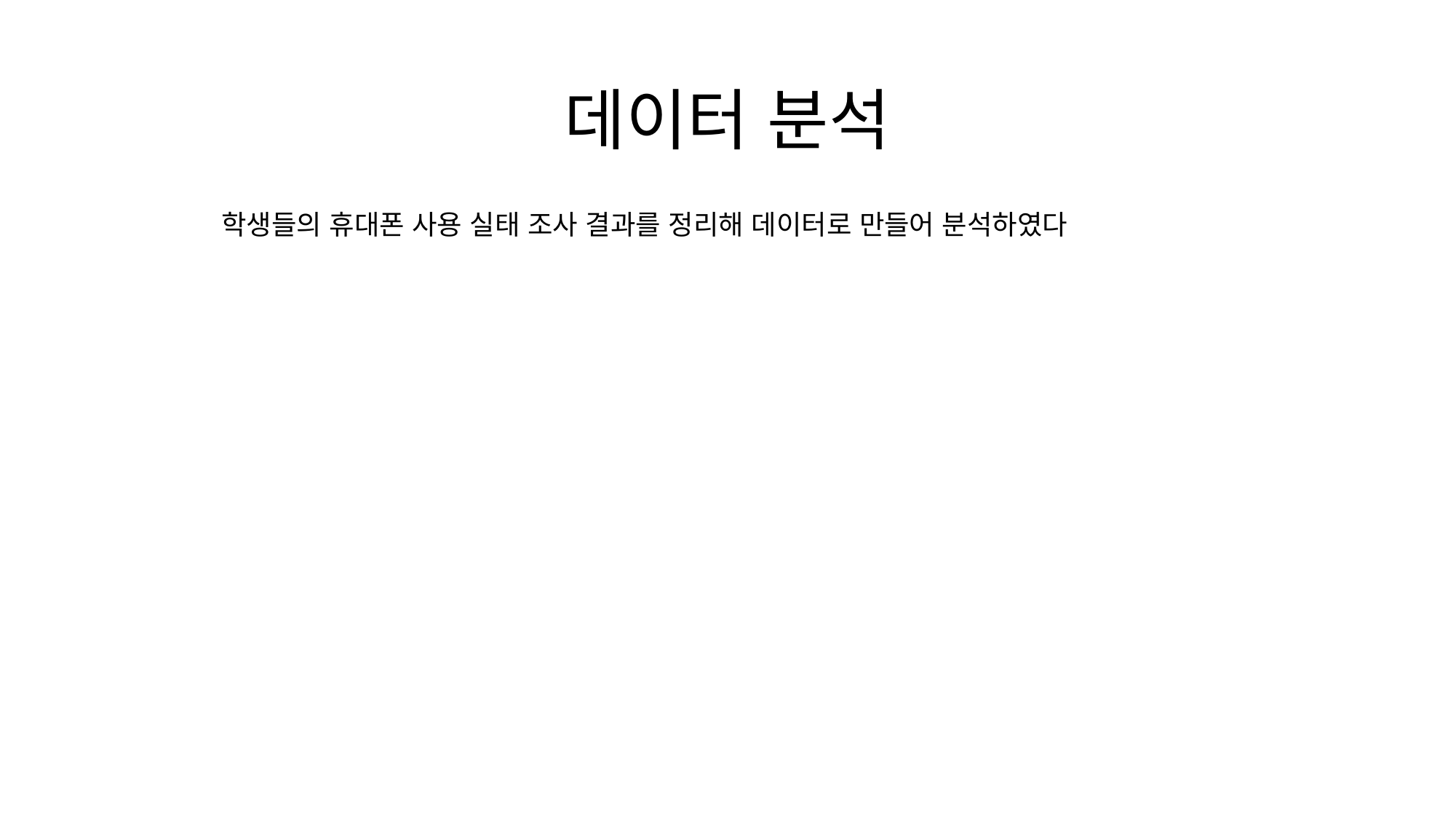

# 데이터 분석
학생들의 휴대폰 사용 실태 조사 결과를 정리해 데이터로 만들어 분석하였다